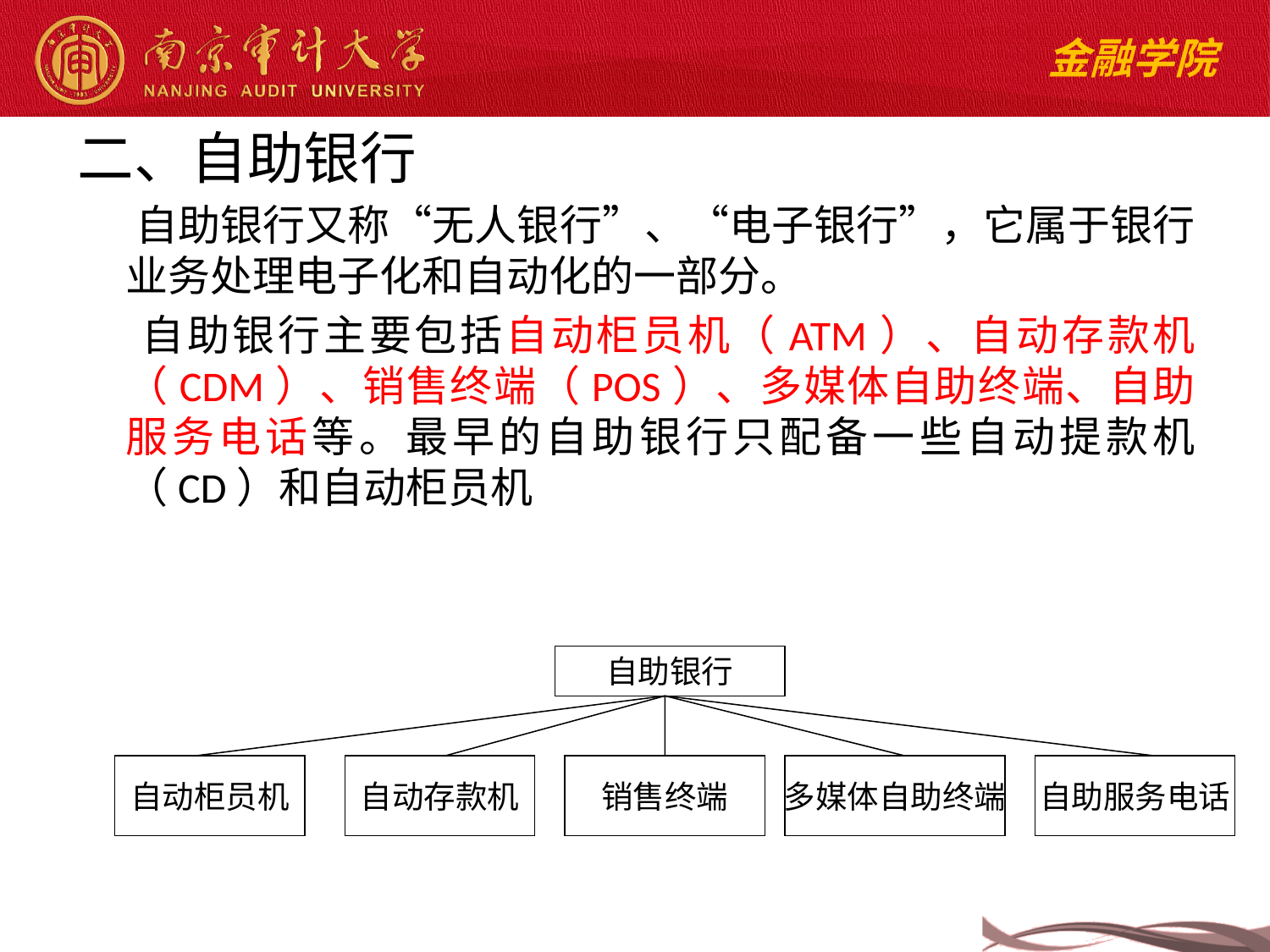

二、自助银行
     自助银行又称“无人银行”、“电子银行”，它属于银行业务处理电子化和自动化的一部分。
    自助银行主要包括自动柜员机（ATM）、自动存款机（CDM）、销售终端（POS）、多媒体自助终端、自助服务电话等。最早的自助银行只配备一些自动提款机（CD）和自动柜员机
自助银行

自动柜员机
自动存款机
销售终端
多媒体自助终端
自助服务电话